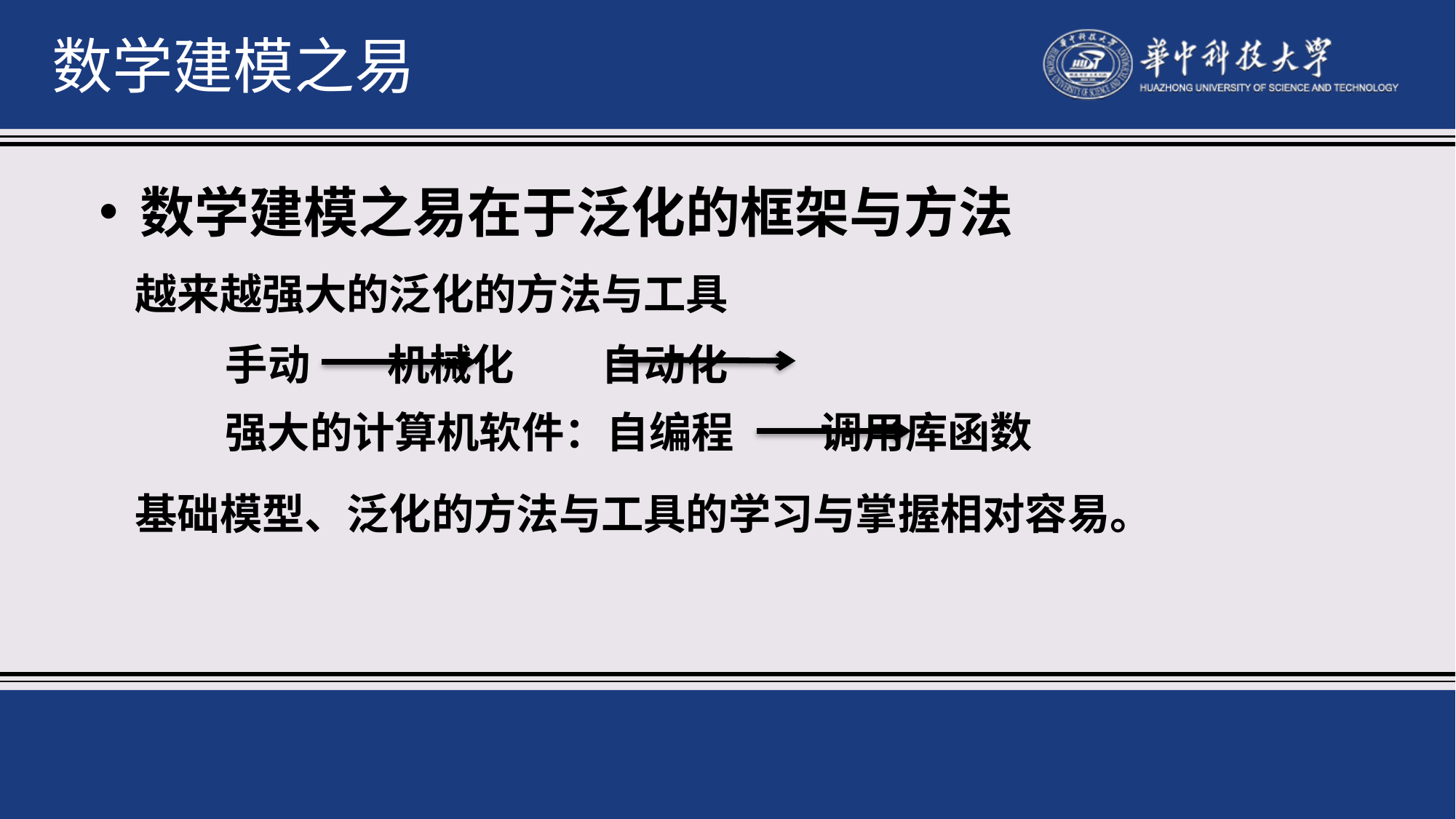

数学建模之易
数学建模之易在于泛化的框架与方法
 越来越强大的泛化的方法与工具
 	手动        机械化         自动化
 强大的计算机软件：自编程         调用库函数
 基础模型、泛化的方法与工具的学习与掌握相对容易。